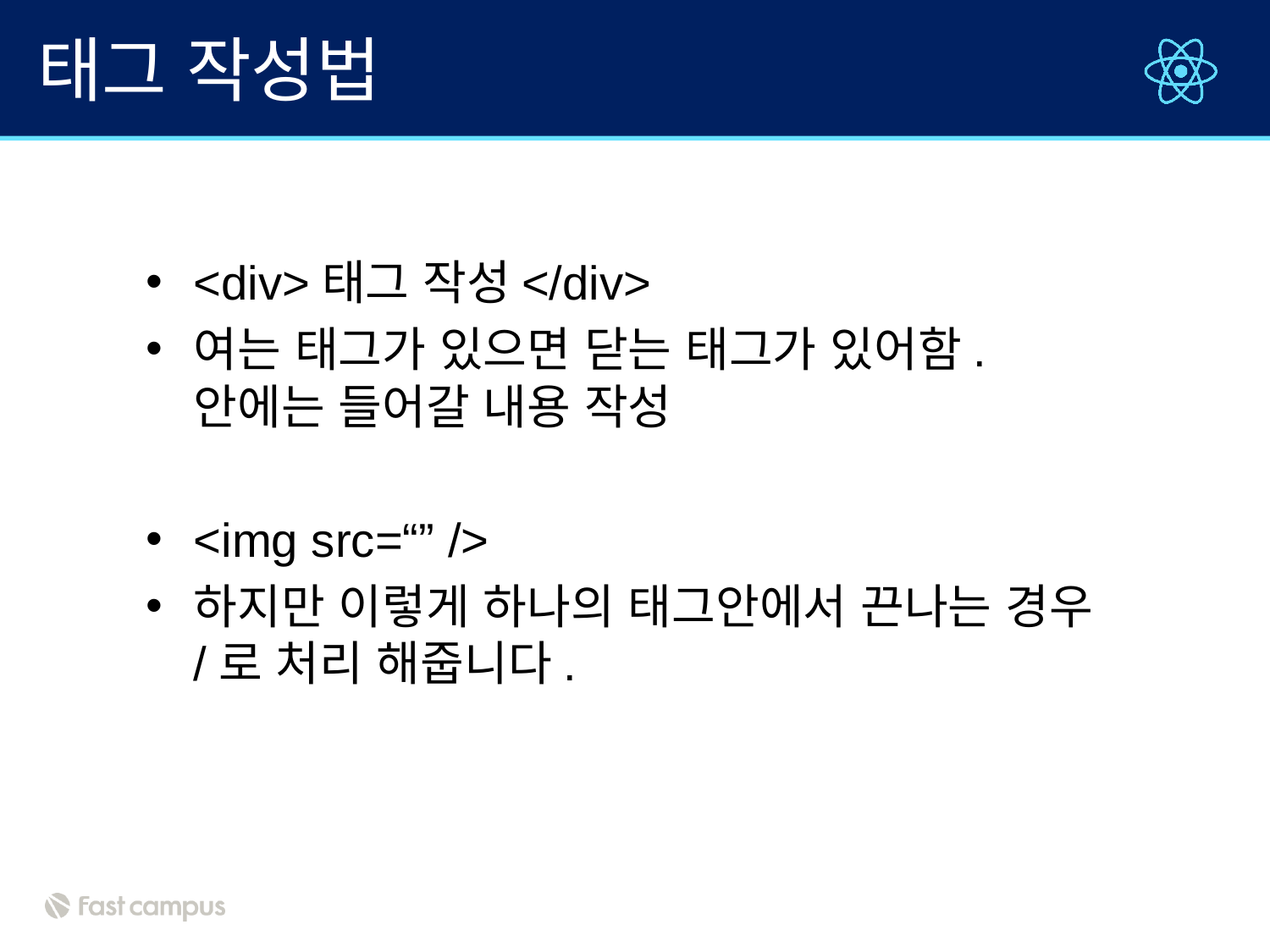

# 태그 작성법
<div>태그 작성</div>
여는 태그가 있으면 닫는 태그가 있어함. 안에는 들어갈 내용 작성

<img src=“” />
하지만 이렇게 하나의 태그안에서 끈나는 경우 /로 처리 해줍니다.